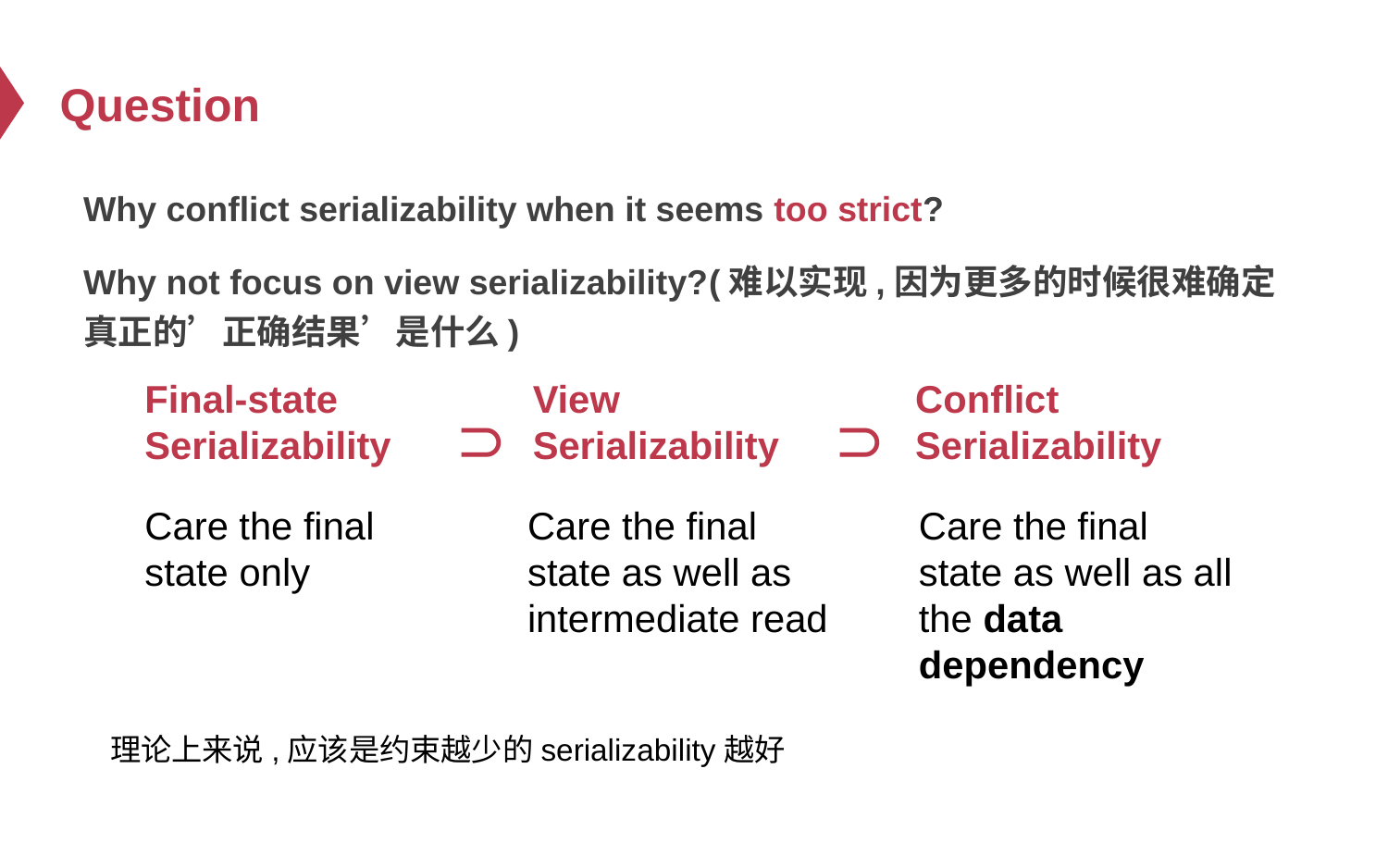

# Question
Why conflict serializability when it seems too strict?
Why not focus on view serializability?(难以实现,因为更多的时候很难确定真正的’正确结果’是什么)

Final-state Serializability
View
Serializability
Conflict
Serializability
⊃
⊃
Care the final state only
Care the final state as well as intermediate read
Care the final state as well as all the data dependency
理论上来说,应该是约束越少的serializability越好
93